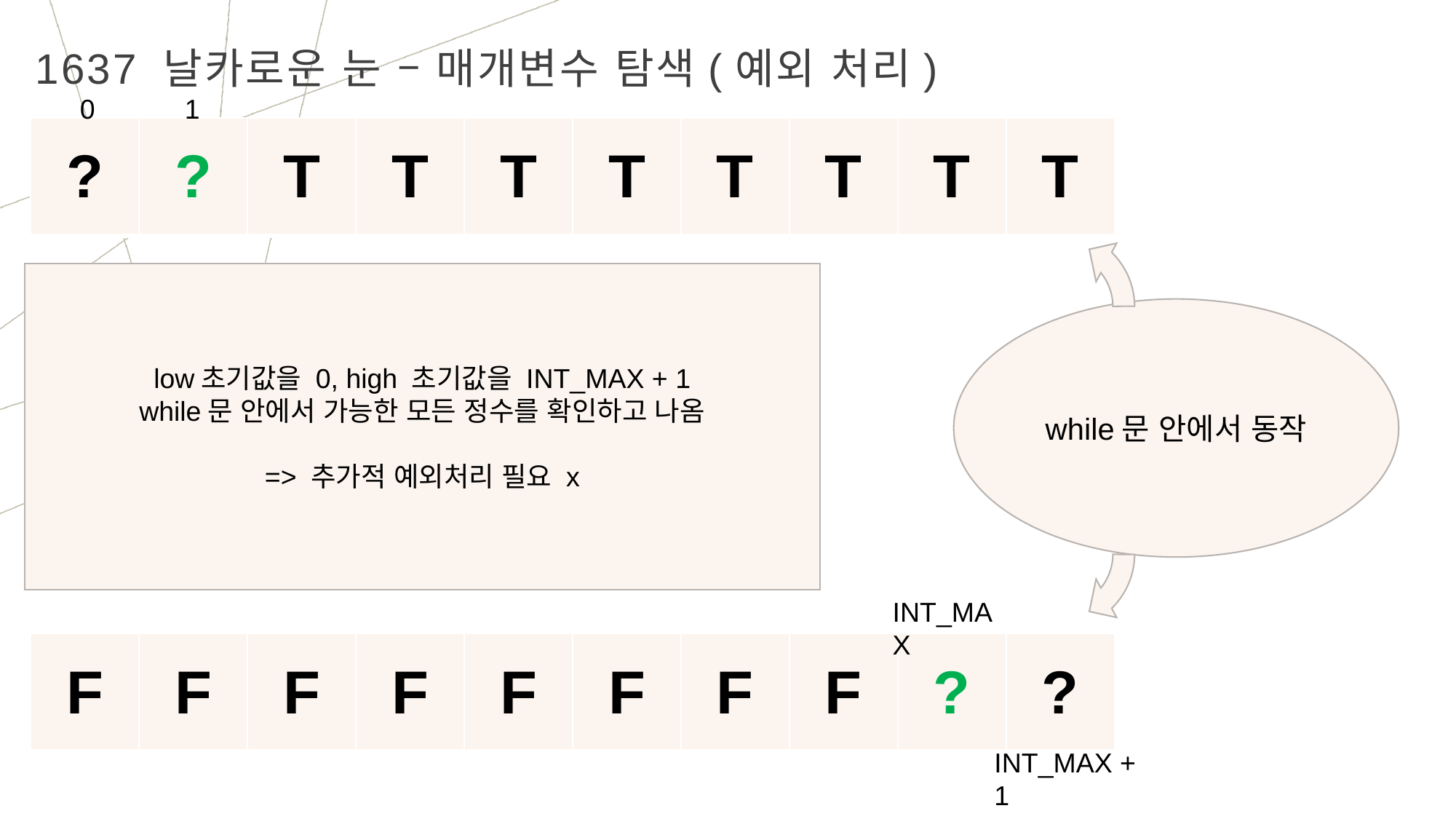

# 1637 날카로운 눈 – 매개변수 탐색(예외 처리)
0
1
| ? | ? | T | T | T | T | T | T | T | T |
| --- | --- | --- | --- | --- | --- | --- | --- | --- | --- |

low초기값을 0, high 초기값을 INT_MAX + 1
while문 안에서 가능한 모든 정수를 확인하고 나옴

=> 추가적 예외처리 필요 x
while문 안에서 동작

INT_MAX
| F | F | F | F | F | F | F | F | ? | ? |
| --- | --- | --- | --- | --- | --- | --- | --- | --- | --- |
INT_MAX + 1